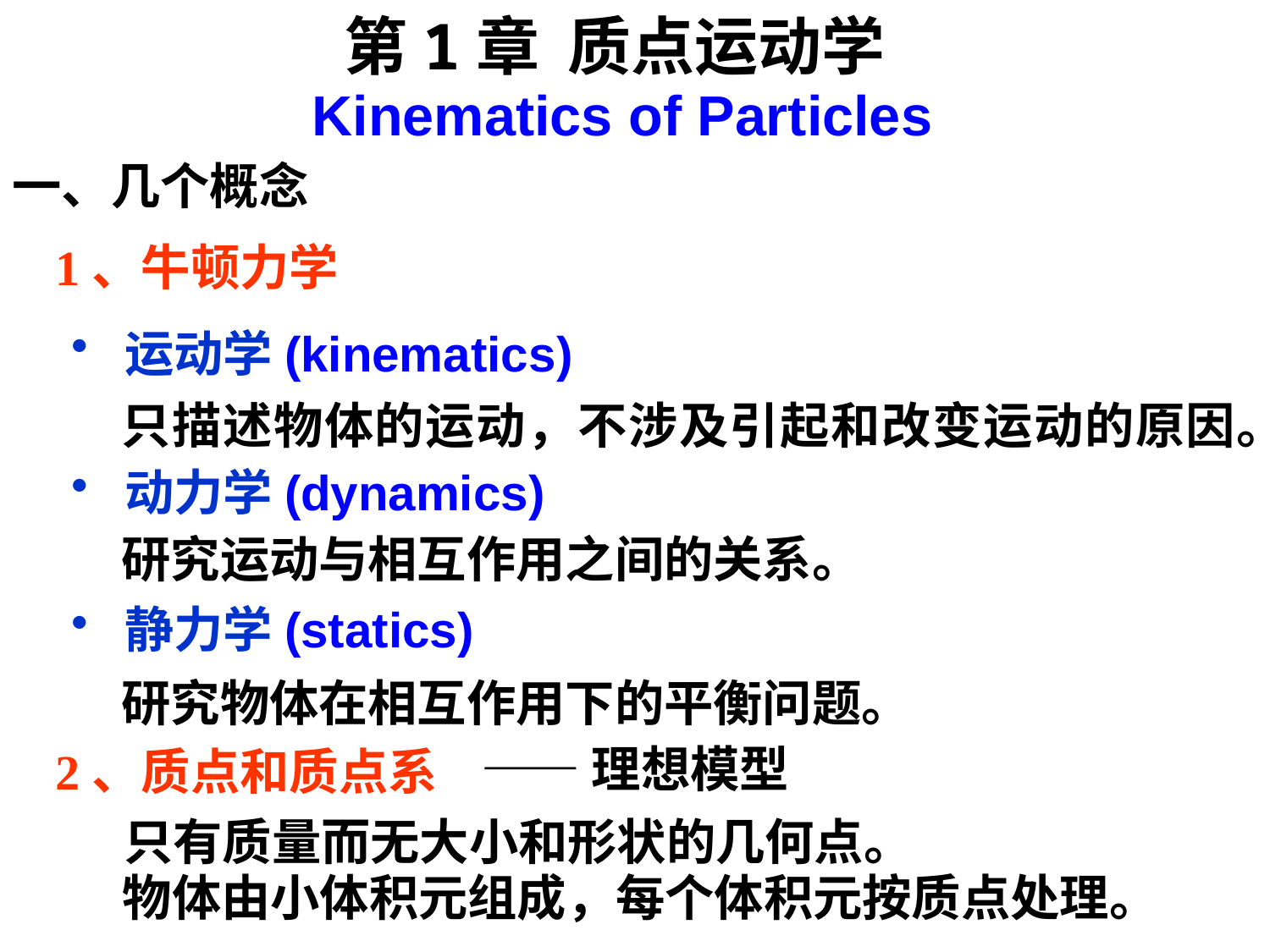

第1章  质点运动学
Kinematics of Particles
一、几个概念
1、牛顿力学
运动学(kinematics)
只描述物体的运动，不涉及引起和改变运动的原因。
动力学(dynamics)
研究运动与相互作用之间的关系。
静力学(statics)
研究物体在相互作用下的平衡问题。
——理想模型
2、质点和质点系
只有质量而无大小和形状的几何点。
物体由小体积元组成，每个体积元按质点处理。
3